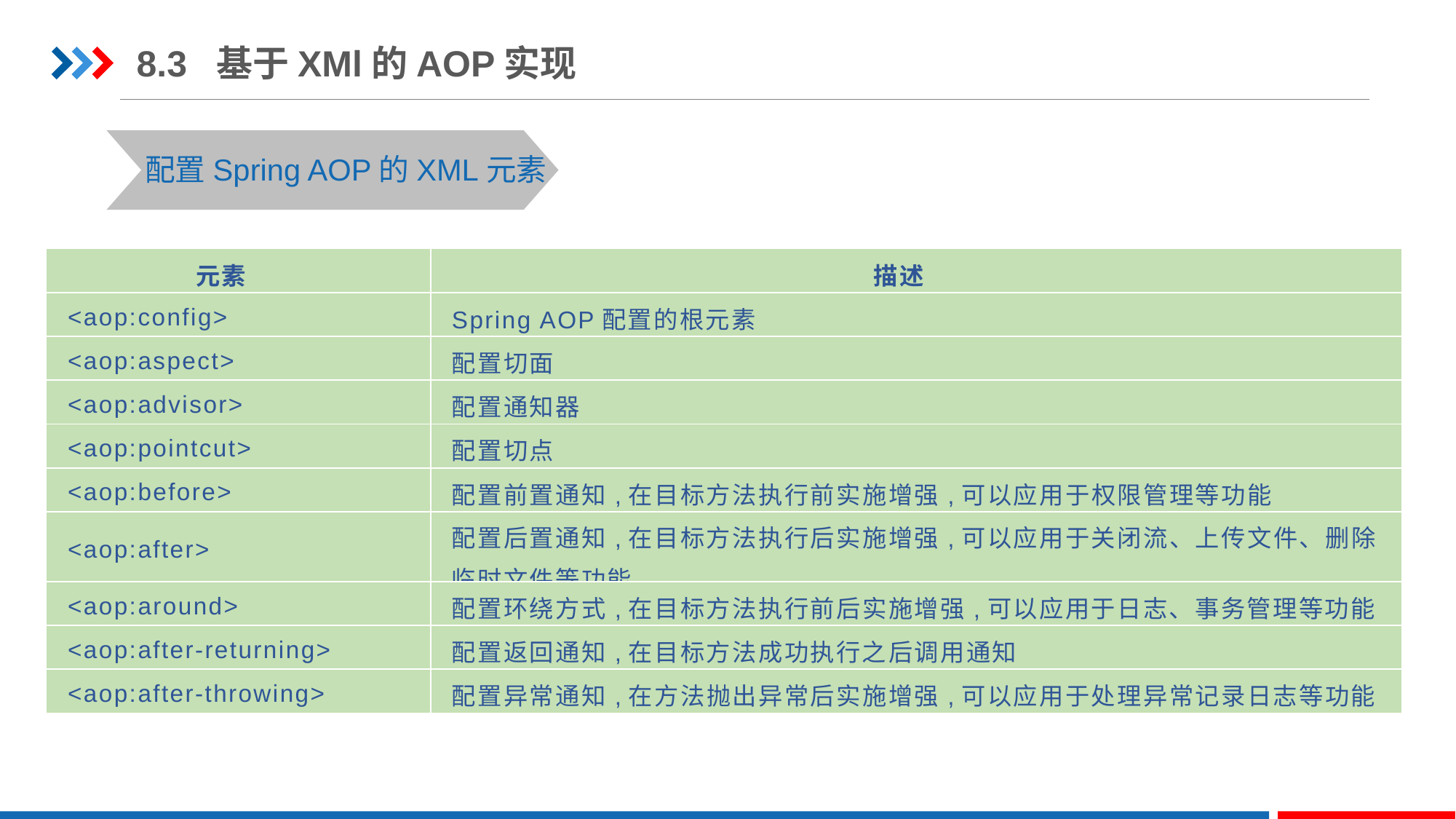

8.3  基于XMl的AOP实现

配置Spring AOP的XML元素
| 元素 | 描述 |
| --- | --- |
| <aop:config> | Spring AOP配置的根元素 |
| <aop:aspect> | 配置切面 |
| <aop:advisor> | 配置通知器 |
| <aop:pointcut> | 配置切点 |
| <aop:before> | 配置前置通知,在目标方法执行前实施增强,可以应用于权限管理等功能 |
| <aop:after> | 配置后置通知,在目标方法执行后实施增强,可以应用于关闭流、上传文件、删除临时文件等功能 |
| <aop:around> | 配置环绕方式,在目标方法执行前后实施增强,可以应用于日志、事务管理等功能 |
| <aop:after-returning> | 配置返回通知,在目标方法成功执行之后调用通知 |
| <aop:after-throwing> | 配置异常通知,在方法抛出异常后实施增强,可以应用于处理异常记录日志等功能 |